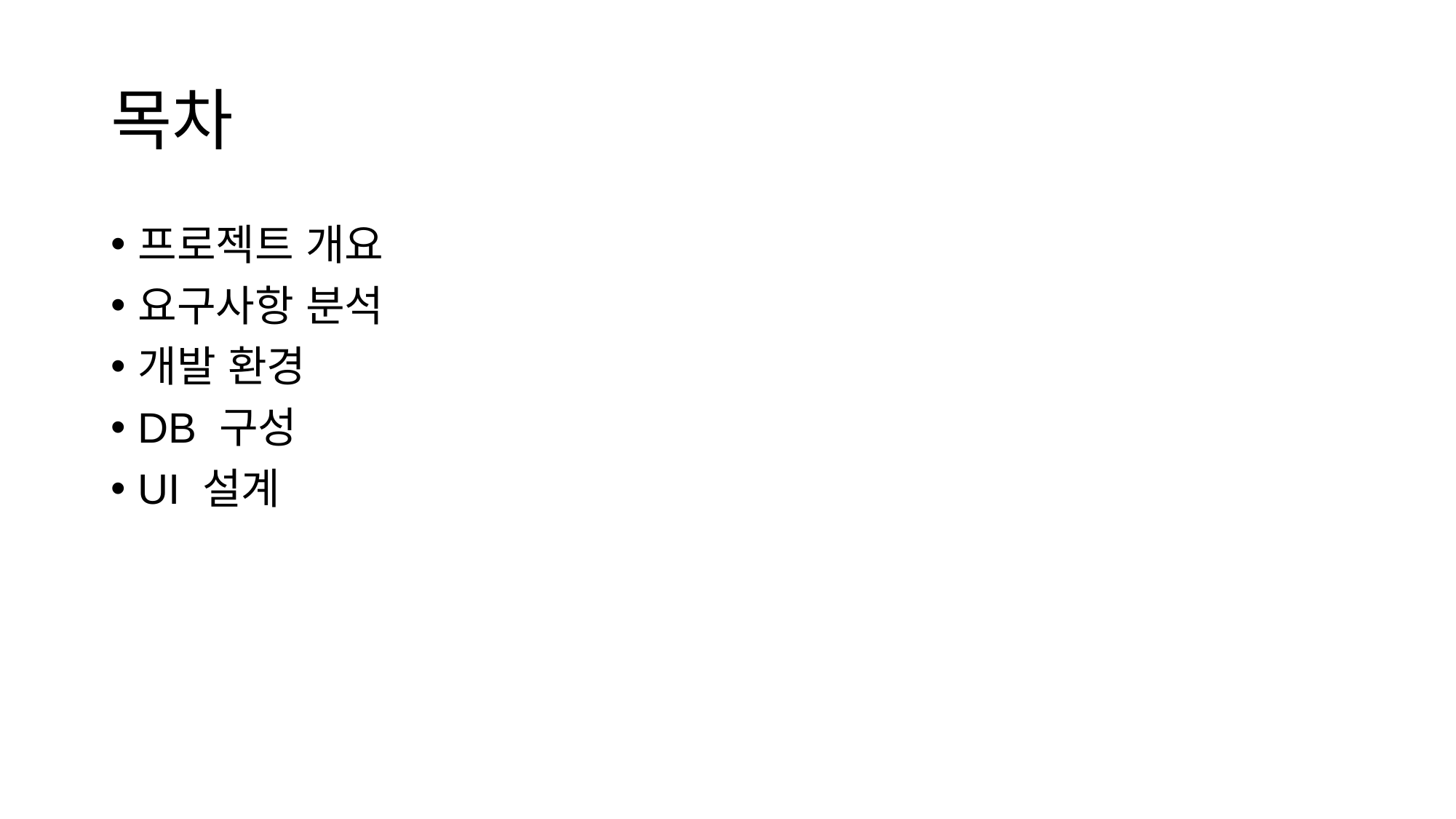

# 목차
프로젝트 개요
요구사항 분석
개발 환경
DB 구성
UI 설계